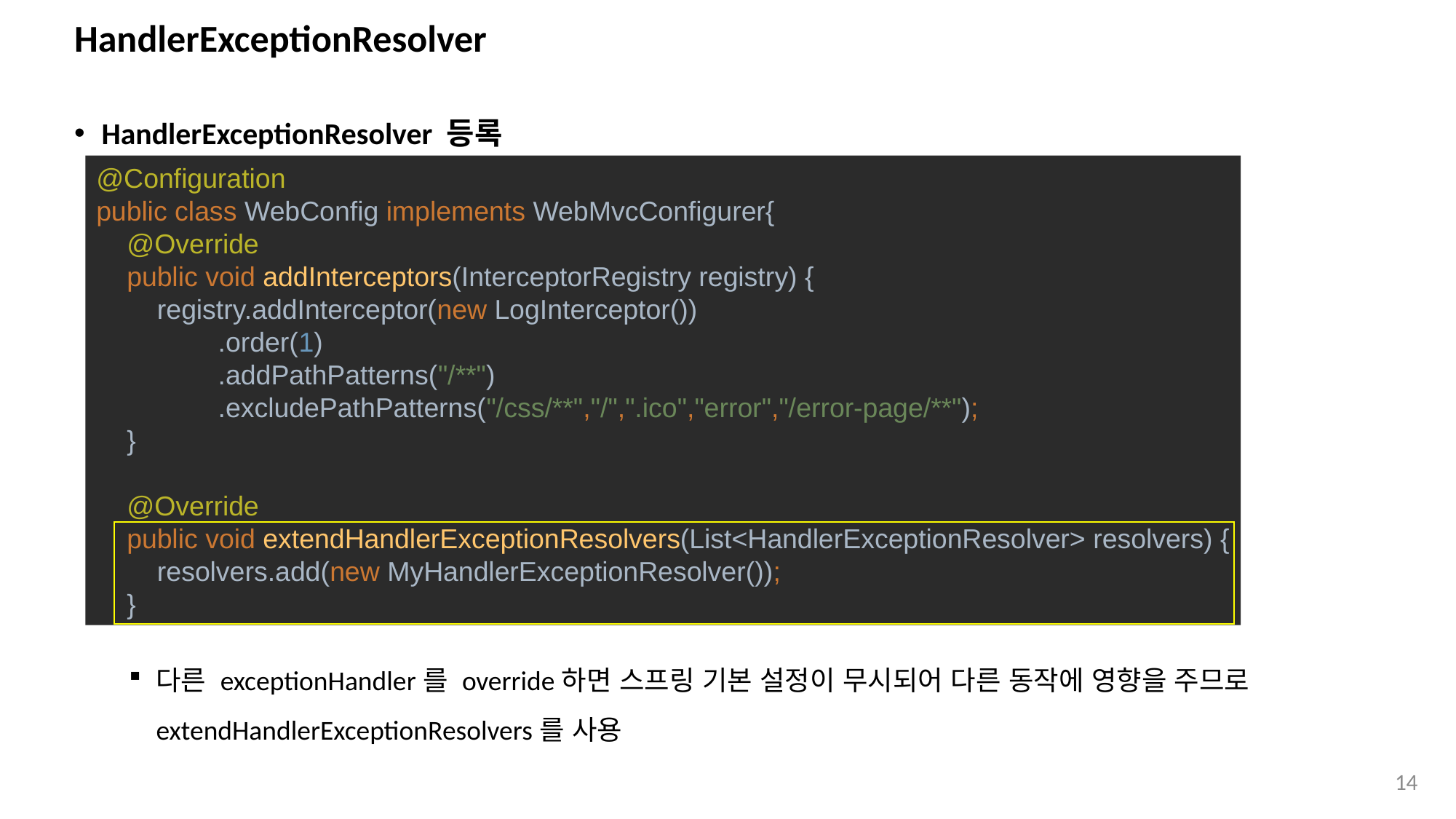

# HandlerExceptionResolver
HandlerExceptionResolver 등록

다른 exceptionHandler를 override하면 스프링 기본 설정이 무시되어 다른 동작에 영향을 주므로 extendHandlerExceptionResolvers를 사용

@Configuration
public class WebConfig implements WebMvcConfigurer{
    @Override
    public void addInterceptors(InterceptorRegistry registry) {
        registry.addInterceptor(new LogInterceptor())
                .order(1)
                .addPathPatterns("/**")
                .excludePathPatterns("/css/**","/",".ico","error","/error-page/**");
    }
    @Override
    public void extendHandlerExceptionResolvers(List<HandlerExceptionResolver> resolvers) {
        resolvers.add(new MyHandlerExceptionResolver());
    }

14